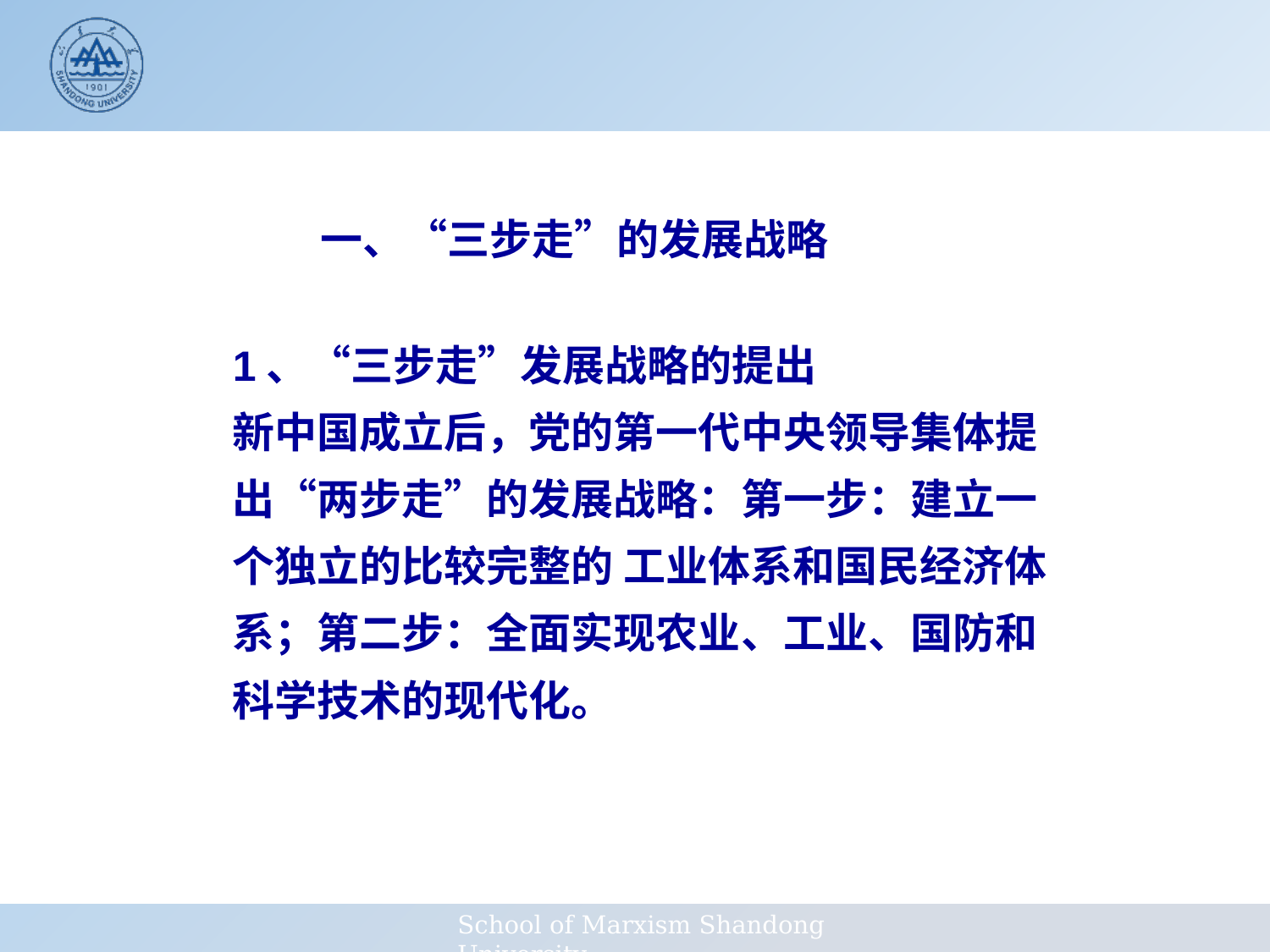

一、“三步走”的发展战略
1、“三步走”发展战略的提出
新中国成立后，党的第一代中央领导集体提出“两步走”的发展战略：第一步：建立一个独立的比较完整的 工业体系和国民经济体系；第二步：全面实现农业、工业、国防和科学技术的现代化。